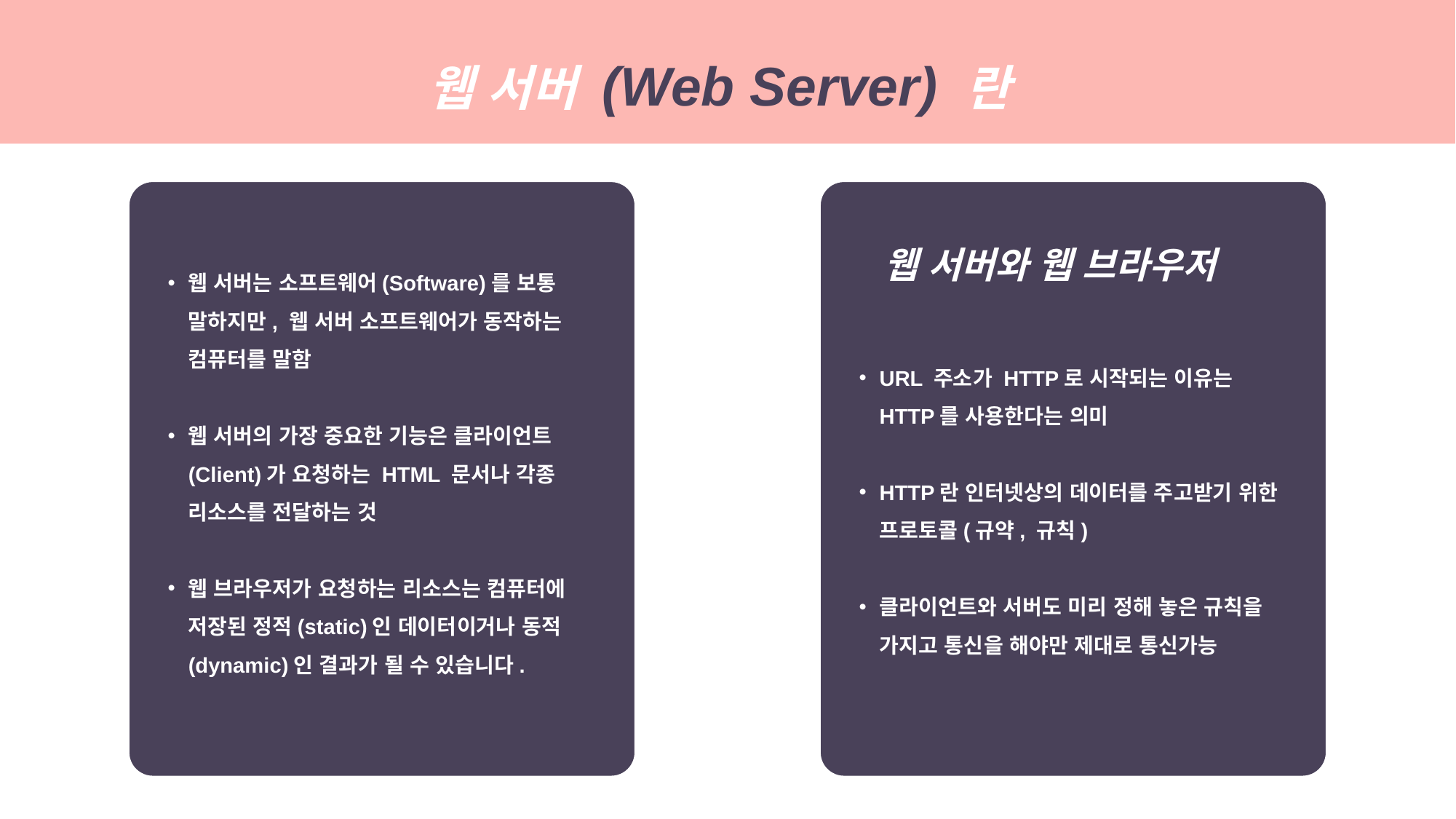

웹 서버 (Web Server) 란

웹 서버와 웹 브라우저
웹 서버는 소프트웨어(Software)를 보통 말하지만, 웹 서버 소프트웨어가 동작하는 컴퓨터를 말함

웹 서버의 가장 중요한 기능은 클라이언트(Client)가 요청하는 HTML 문서나 각종 리소스를 전달하는 것

웹 브라우저가 요청하는 리소스는 컴퓨터에 저장된 정적(static)인 데이터이거나 동적(dynamic)인 결과가 될 수 있습니다.
URL 주소가 HTTP로 시작되는 이유는 HTTP를 사용한다는 의미

HTTP란 인터넷상의 데이터를 주고받기 위한 프로토콜(규약, 규칙)

클라이언트와 서버도 미리 정해 놓은 규칙을 가지고 통신을 해야만 제대로 통신가능